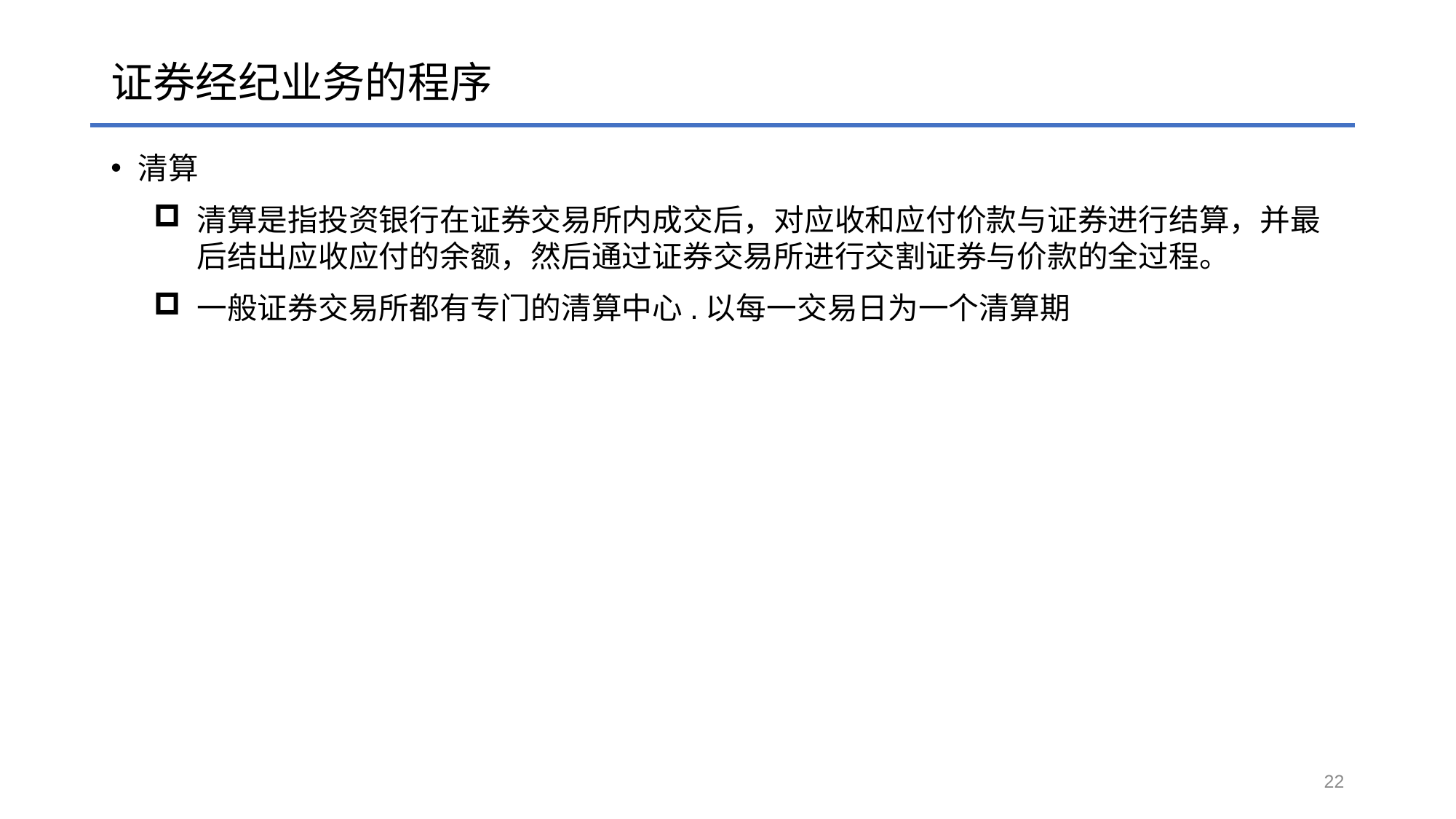

# 证券经纪业务的程序
清算
清算是指投资银行在证券交易所内成交后，对应收和应付价款与证券进行结算，并最后结出应收应付的余额，然后通过证券交易所进行交割证券与价款的全过程。
一般证券交易所都有专门的清算中心.以每一交易日为一个清算期

22